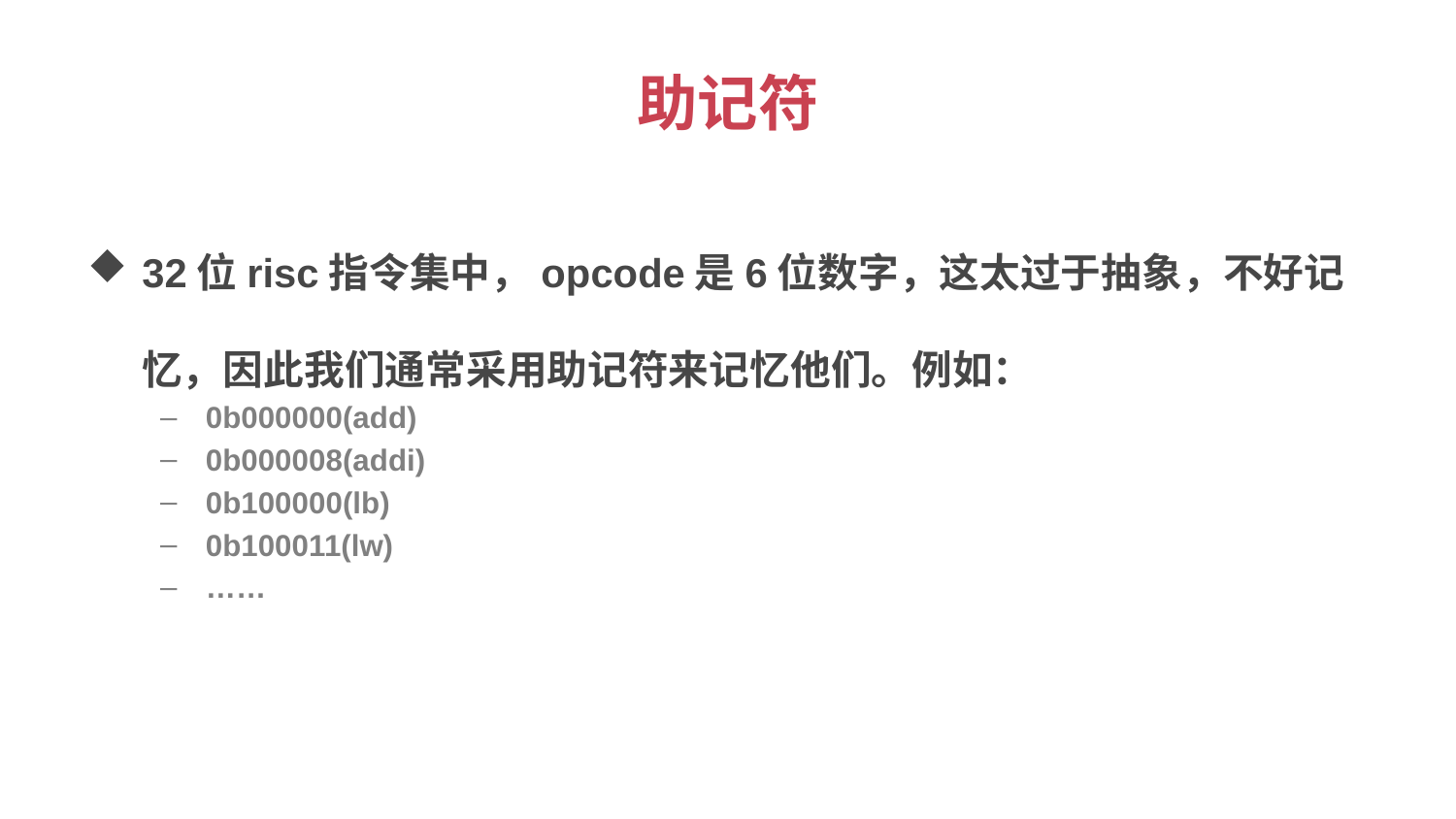

# 助记符
32位risc指令集中，opcode是6位数字，这太过于抽象，不好记忆，因此我们通常采用助记符来记忆他们。例如：
0b000000(add)
0b000008(addi)
0b100000(lb)
0b100011(lw)
……